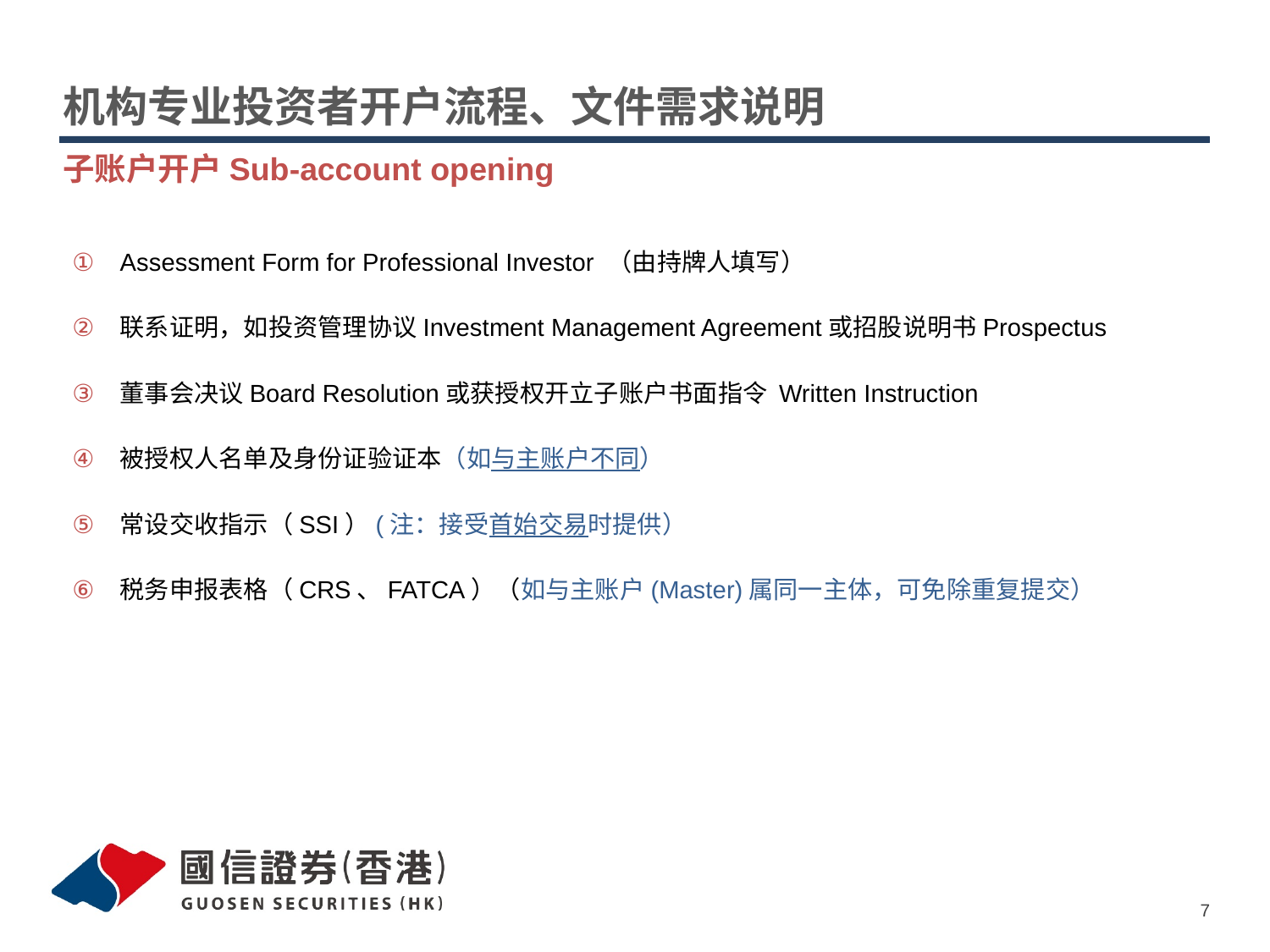

# 机构专业投资者开户流程、文件需求说明
子账户开户Sub-account opening
Assessment Form for Professional Investor （由持牌人填写）
联系证明，如投资管理协议Investment Management Agreement或招股说明书Prospectus
董事会决议Board Resolution或获授权开立子账户书面指令 Written Instruction
被授权人名单及身份证验证本（如与主账户不同）
常设交收指示（SSI）(注：接受首始交易时提供）
税务申报表格（CRS、FATCA）（如与主账户(Master)属同一主体，可免除重复提交）